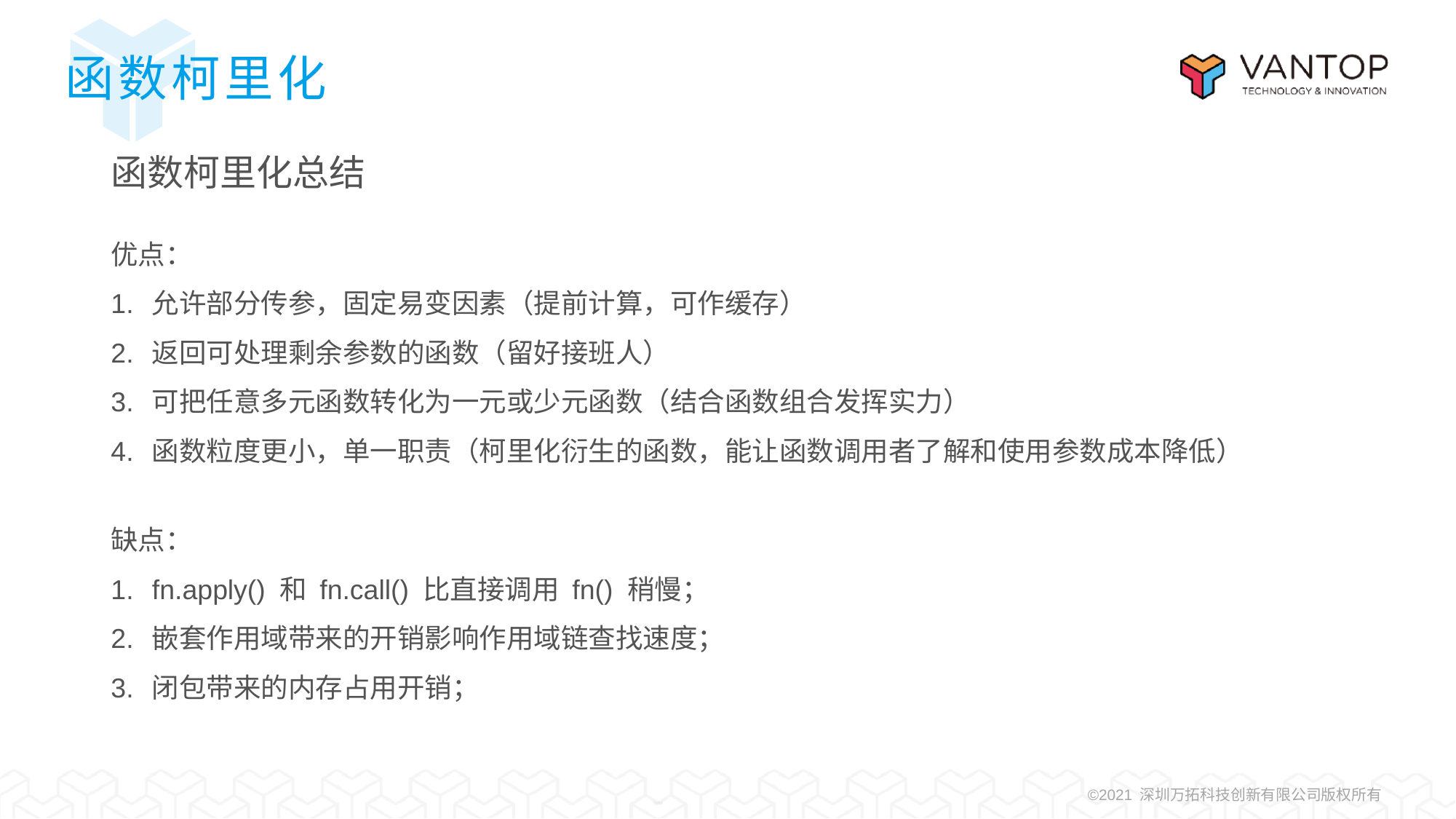

# 函数柯里化
函数柯里化总结
优点：
允许部分传参，固定易变因素（提前计算，可作缓存）
返回可处理剩余参数的函数（留好接班人）
可把任意多元函数转化为一元或少元函数（结合函数组合发挥实力）
函数粒度更小，单一职责（柯里化衍生的函数，能让函数调用者了解和使用参数成本降低）
缺点：
fn.apply() 和 fn.call() 比直接调用 fn() 稍慢；
嵌套作用域带来的开销影响作用域链查找速度；
闭包带来的内存占用开销；